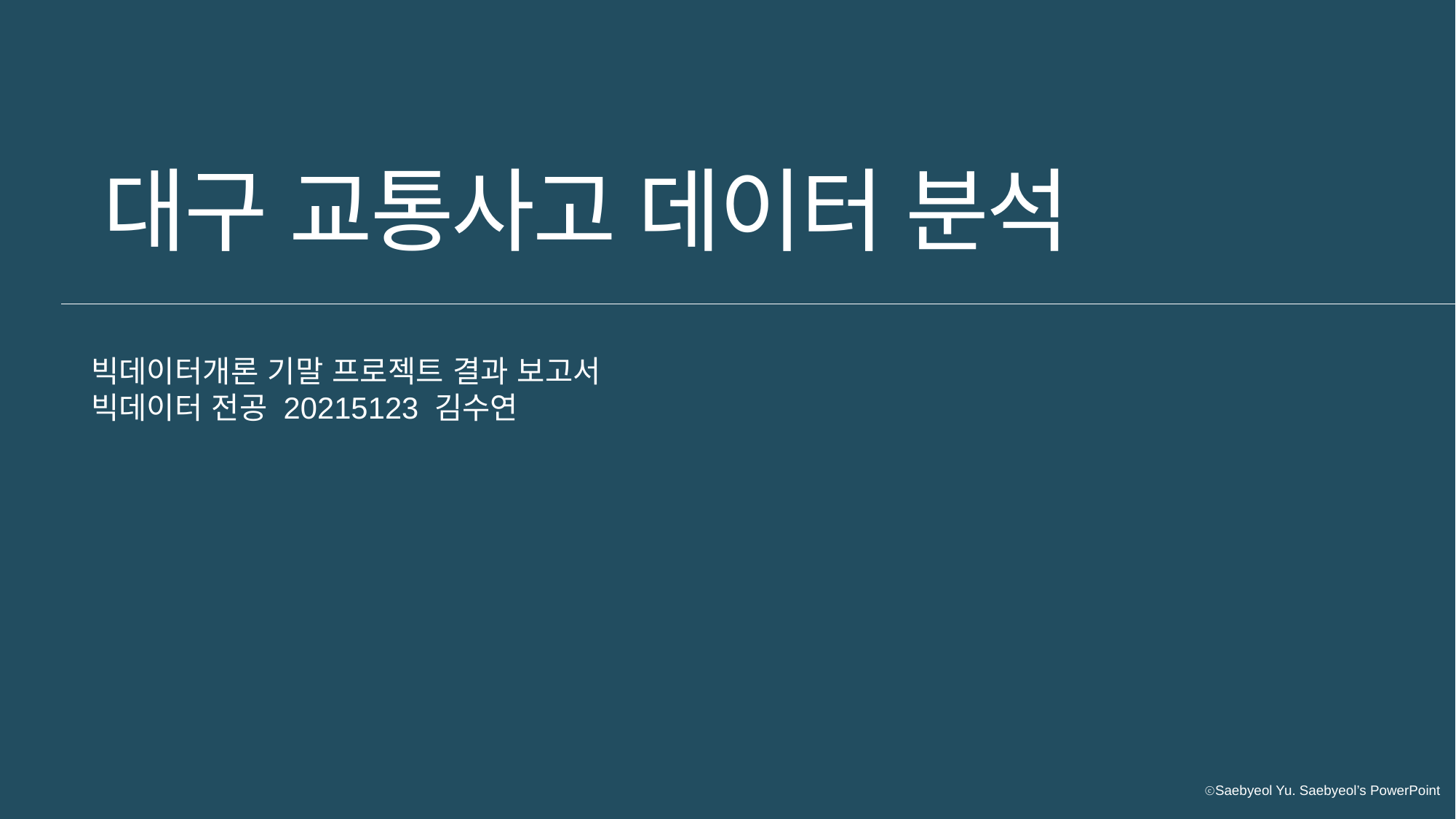

대구 교통사고 데이터 분석
빅데이터개론 기말 프로젝트 결과 보고서
빅데이터 전공 20215123 김수연